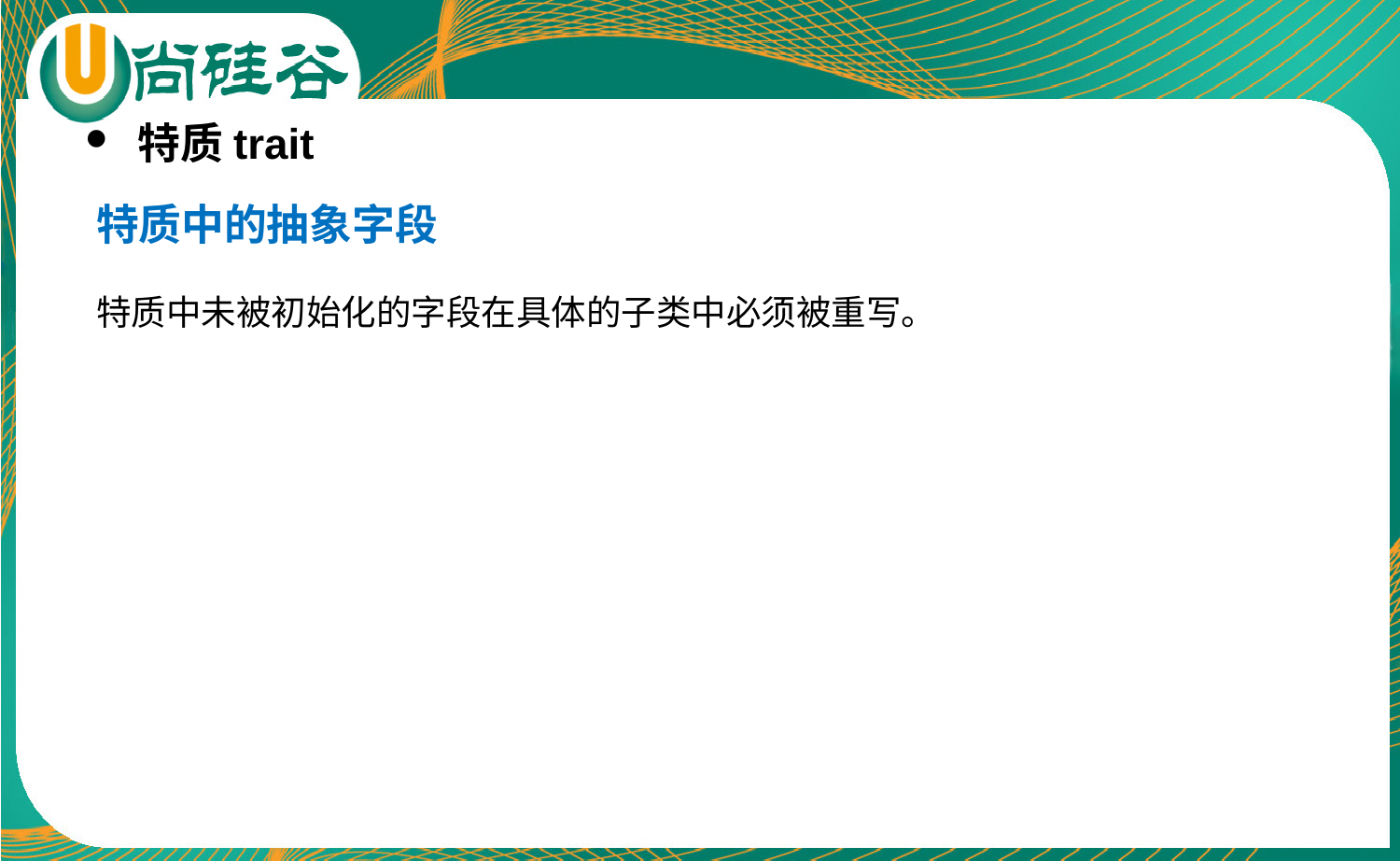

特质trait

特质中的抽象字段

特质中未被初始化的字段在具体的子类中必须被重写。